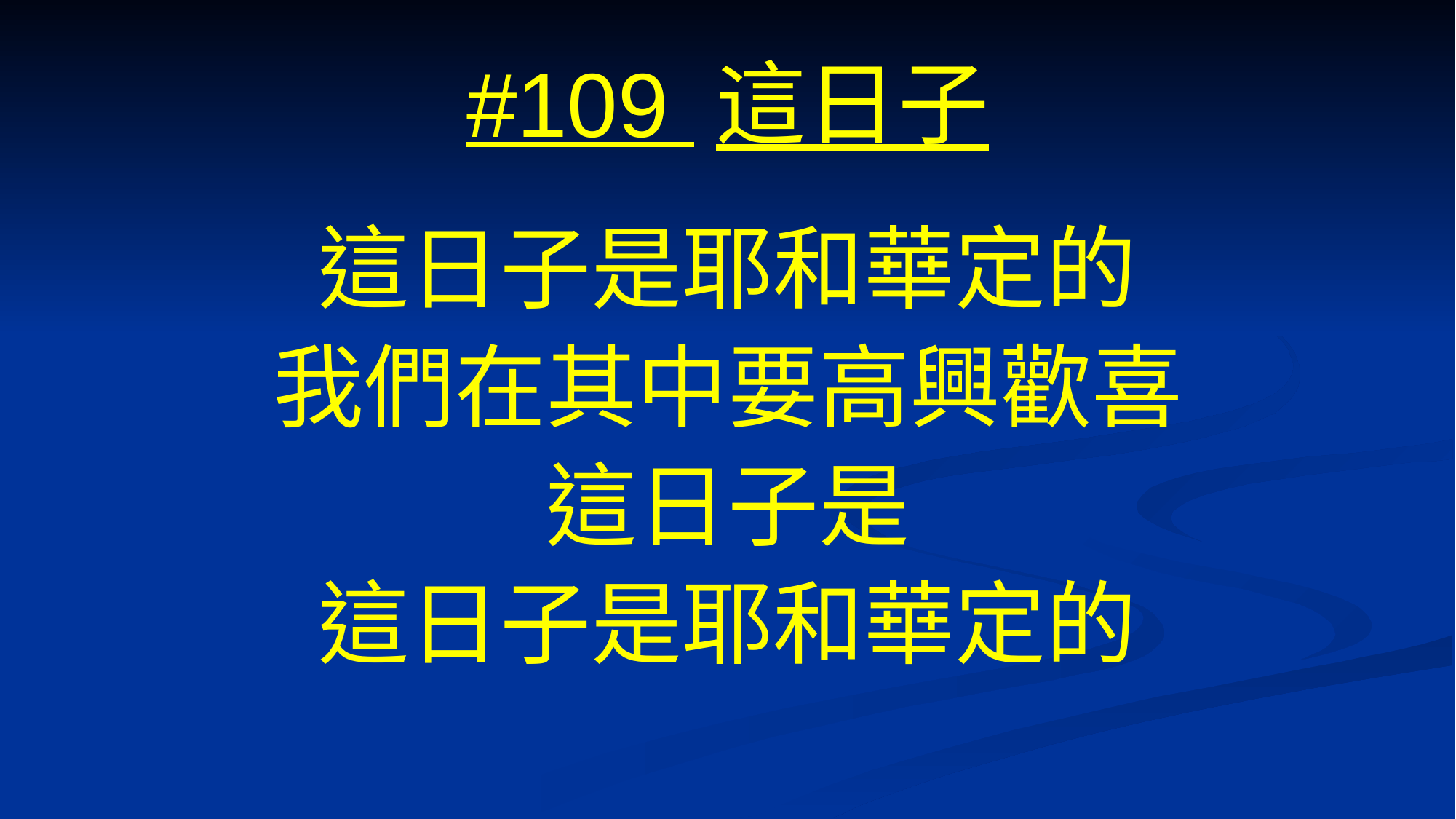

# #109 這日子
這日子是耶和華定的
我們在其中要高興歡喜
這日子是
這日子是耶和華定的